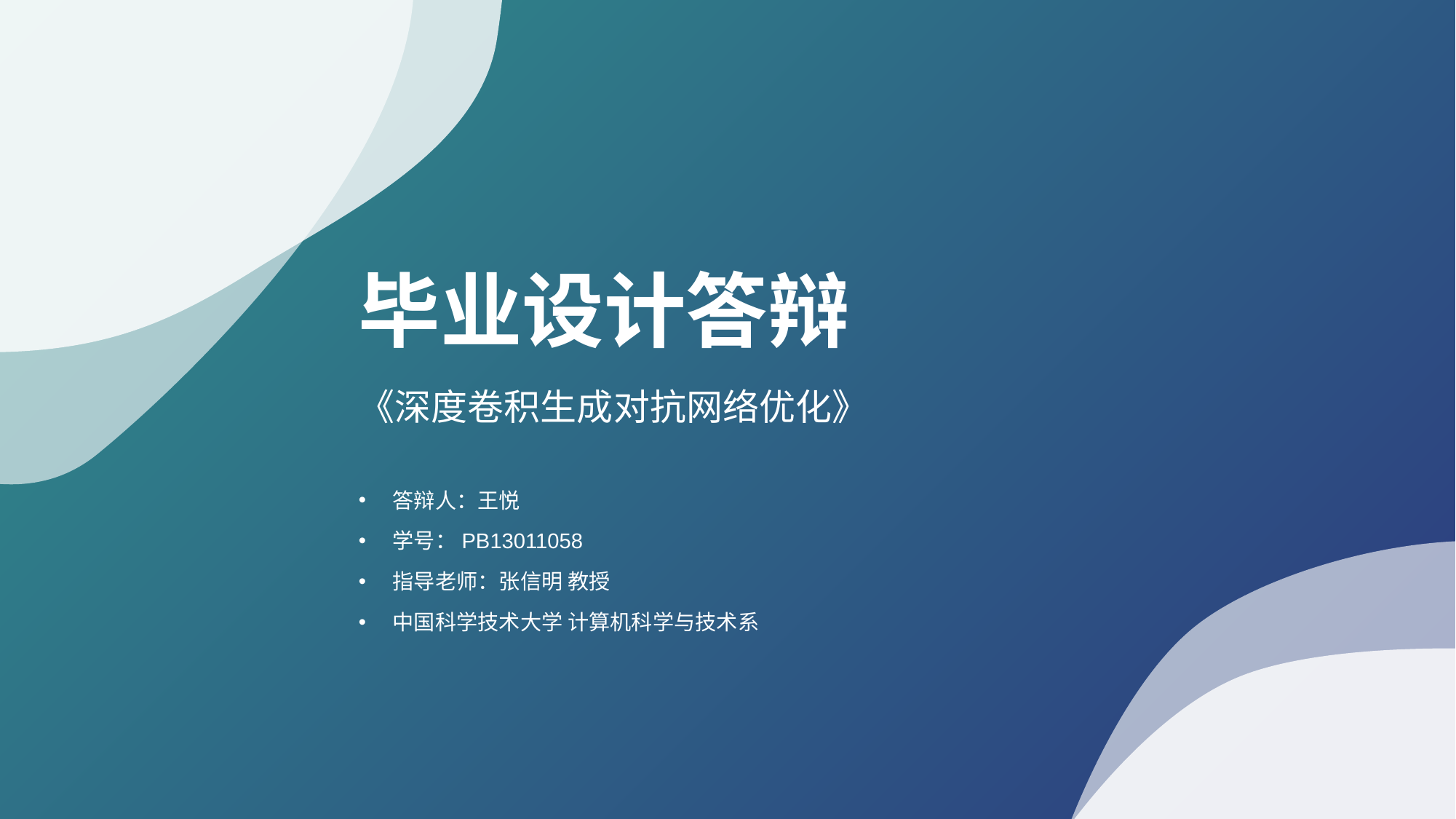

毕业设计答辩
《深度卷积生成对抗网络优化》
答辩人：王悦
学号：PB13011058
指导老师：张信明 教授
中国科学技术大学 计算机科学与技术系